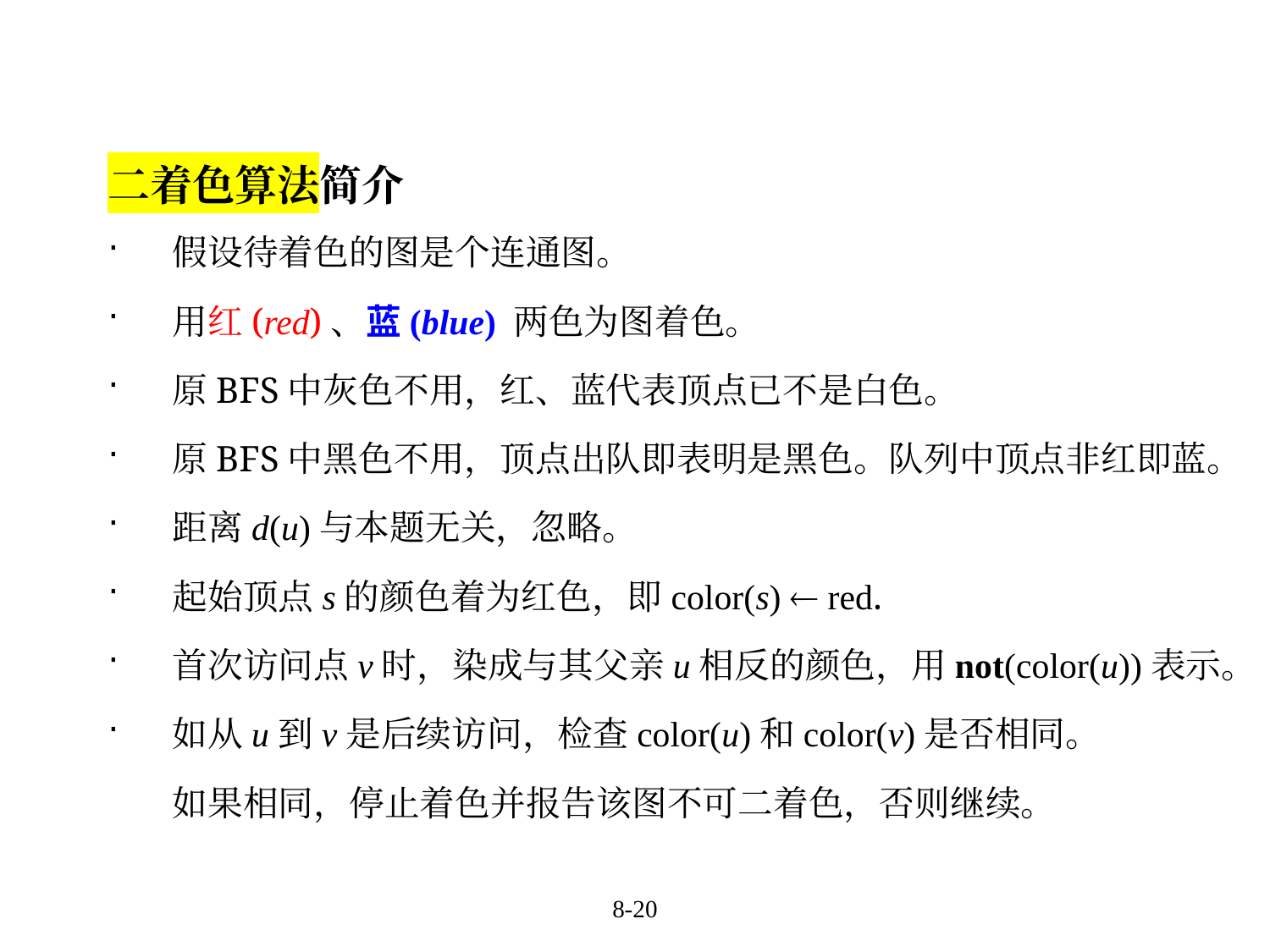

二着色算法简介
假设待着色的图是个连通图。
用红(red)、蓝(blue) 两色为图着色。
原BFS中灰色不用，红、蓝代表顶点已不是白色。
原BFS中黑色不用，顶点出队即表明是黑色。队列中顶点非红即蓝。
距离d(u)与本题无关，忽略。
起始顶点s的颜色着为红色，即color(s) ← red.
首次访问点v时，染成与其父亲u相反的颜色，用not(color(u))表示。
如从u到v是后续访问，检查color(u)和color(v)是否相同。
如果相同，停止着色并报告该图不可二着色，否则继续。
8-20